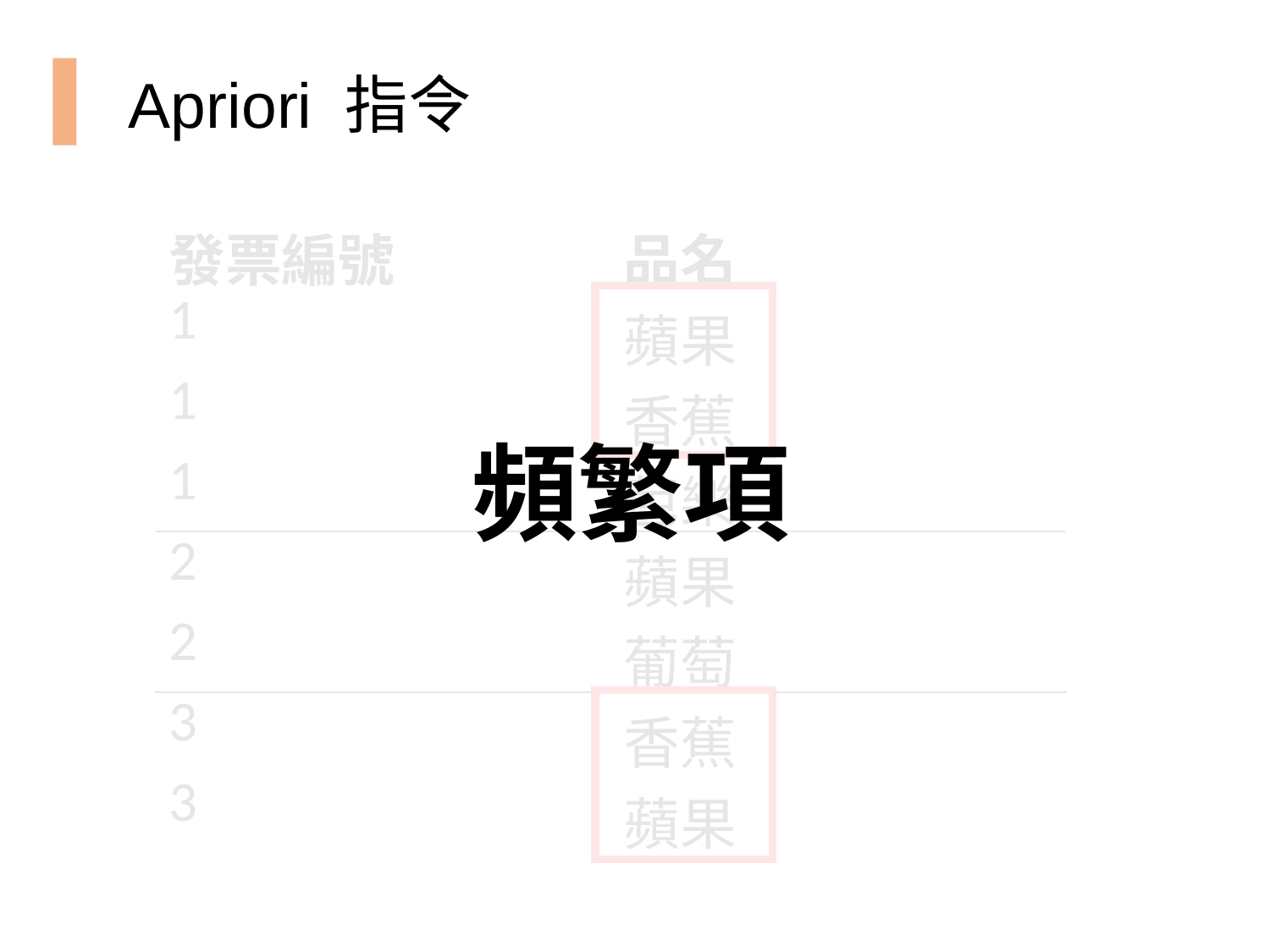

Apriori 指令

| 發票編號 | 品名 |
| --- | --- |
| 1 | 蘋果 |
| 1 | 香蕉 |
| 1 | 芭樂 |
| 2 | 蘋果 |
| 2 | 葡萄 |
| 3 | 香蕉 |
| 3 | 蘋果 |

頻繁項